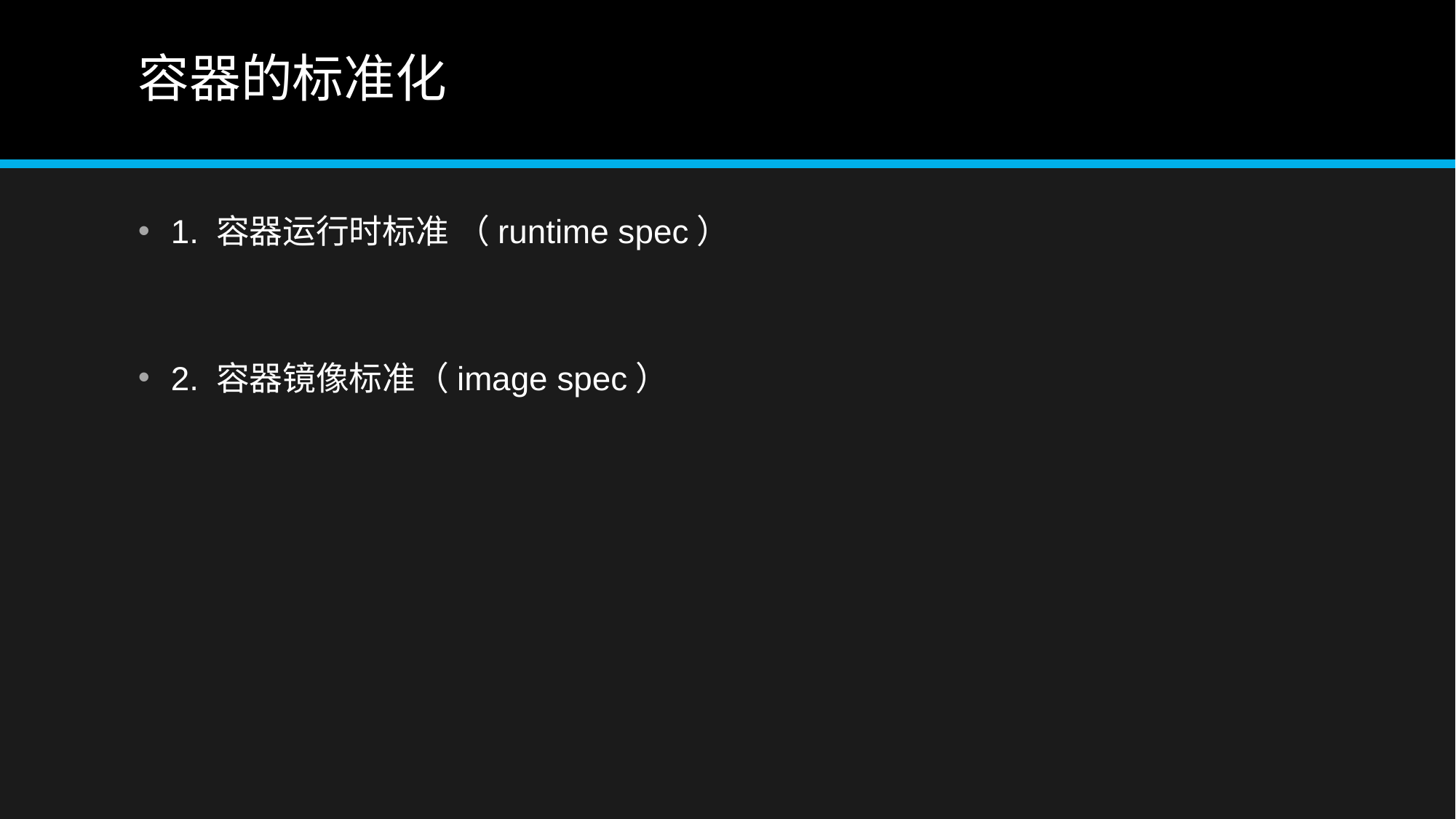

# 容器的标准化
1. 容器运行时标准 （runtime spec）

2. 容器镜像标准（image spec）